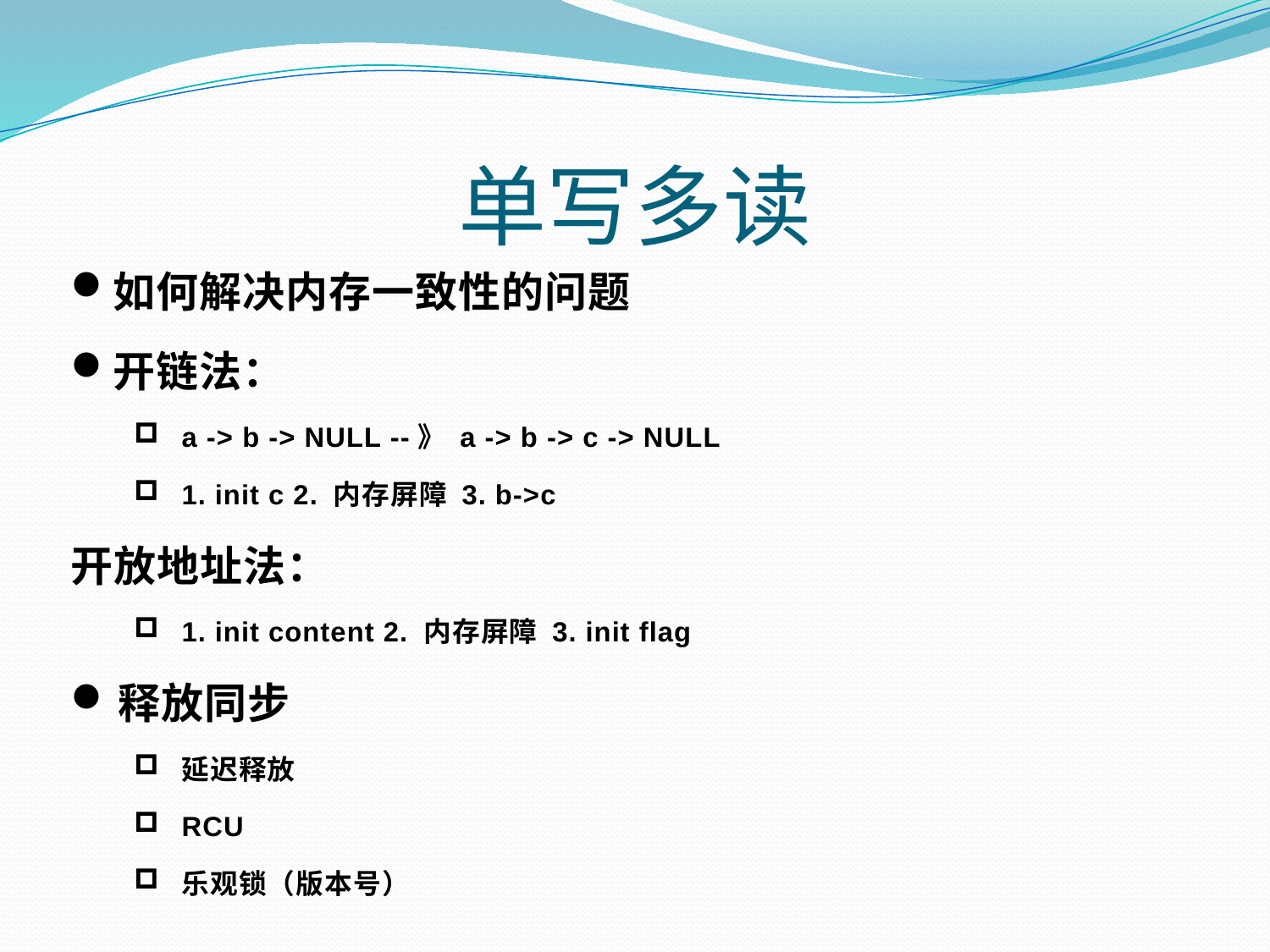

单写多读

如何解决内存一致性的问题
开链法：
a -> b -> NULL --》 a -> b -> c -> NULL
1. init c 2. 内存屏障 3. b->c
开放地址法：
1. init content 2. 内存屏障 3. init flag
释放同步
延迟释放
RCU
乐观锁（版本号）